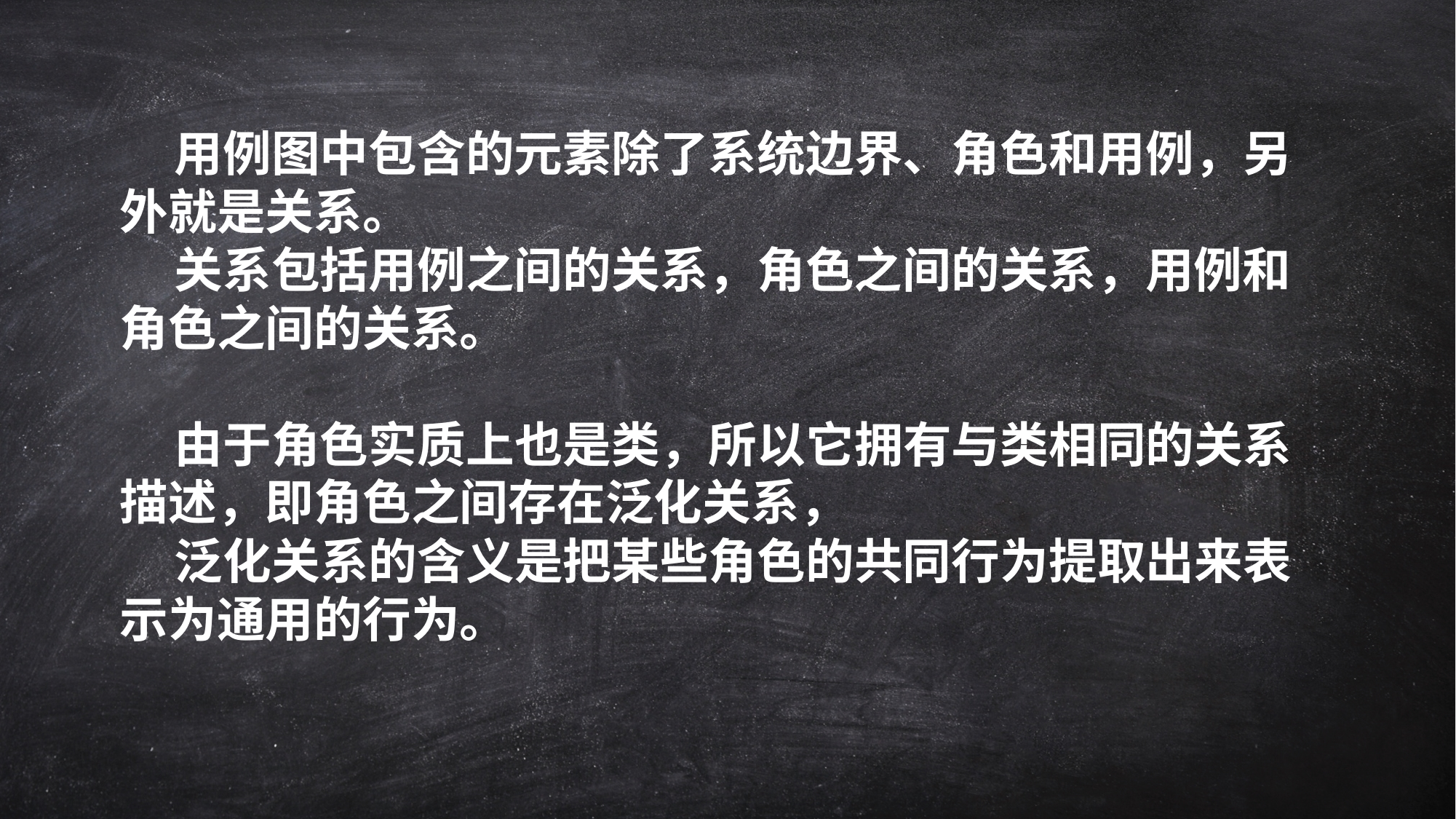

用例图中包含的元素除了系统边界、角色和用例，另外就是关系。
关系包括用例之间的关系，角色之间的关系，用例和角色之间的关系。

由于角色实质上也是类，所以它拥有与类相同的关系描述，即角色之间存在泛化关系，
泛化关系的含义是把某些角色的共同行为提取出来表示为通用的行为。